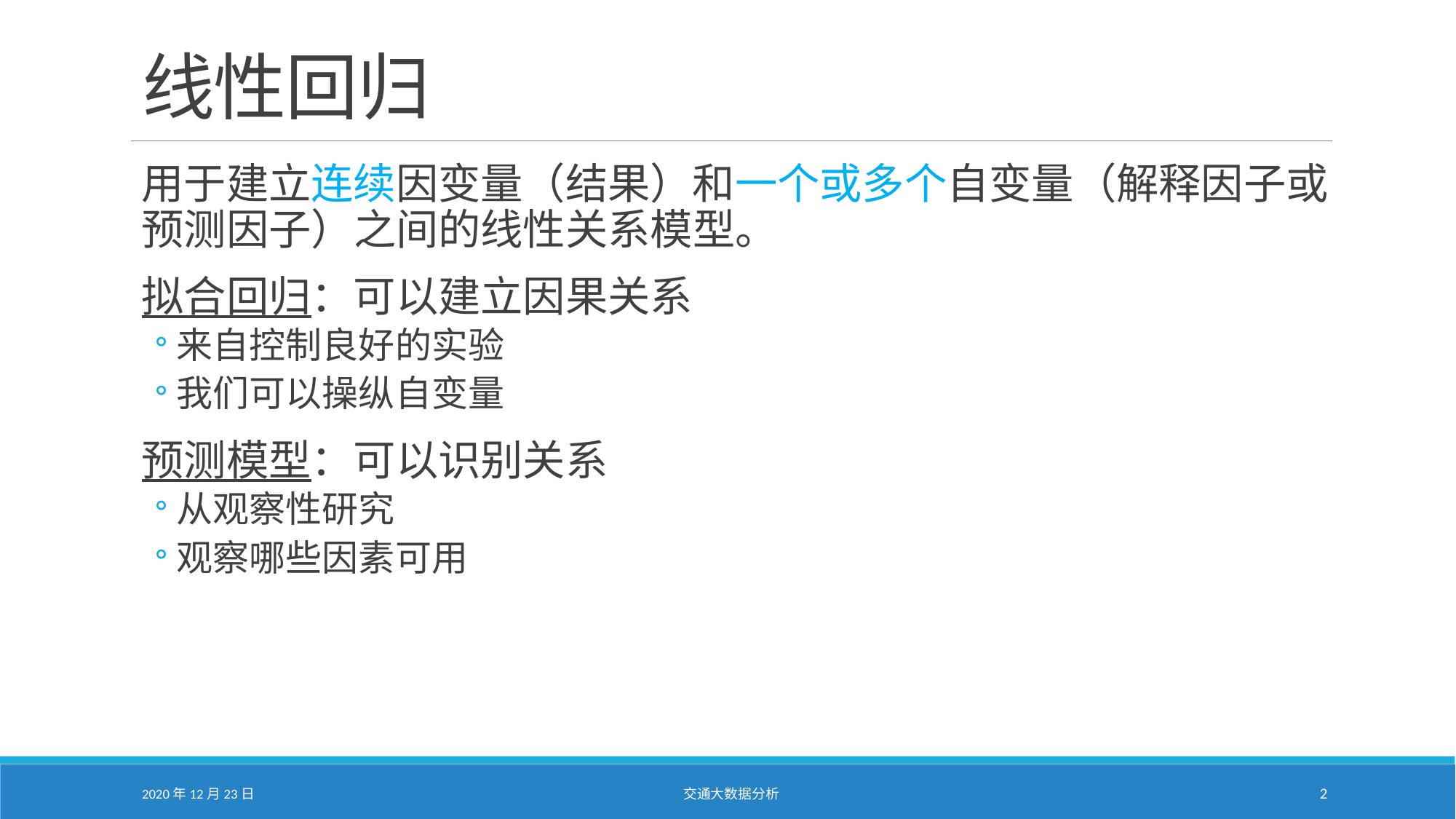

# 线性回归
用于建立连续因变量（结果）和一个或多个自变量（解释因子或预测因子）之间的线性关系模型。
拟合回归：可以建立因果关系
来自控制良好的实验
我们可以操纵自变量
预测模型：可以识别关系
从观察性研究
观察哪些因素可用
2020年12月23日
交通大数据分析
2